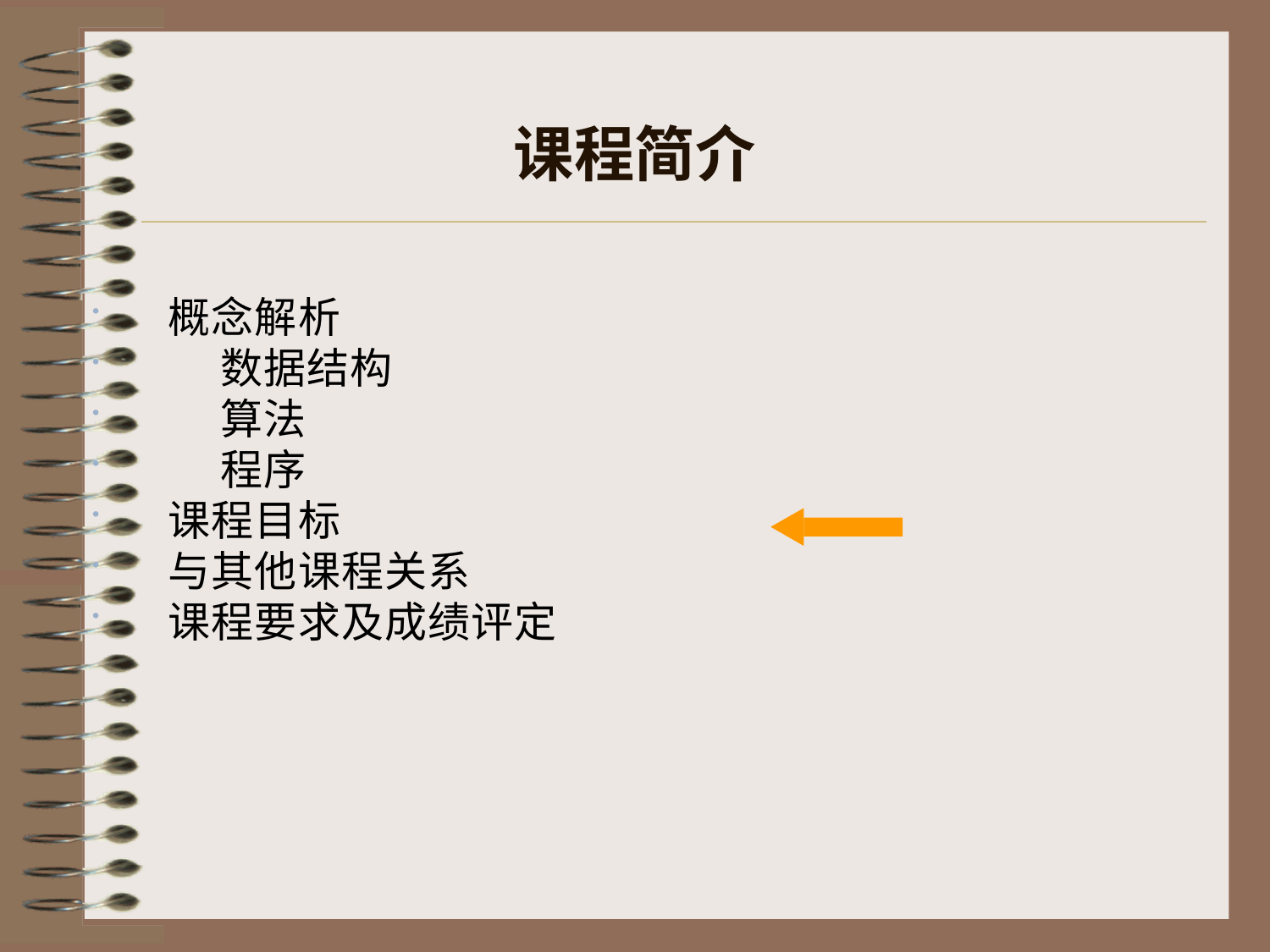

# 课程简介

概念解析
    数据结构
    算法
    程序
课程目标
与其他课程关系
课程要求及成绩评定